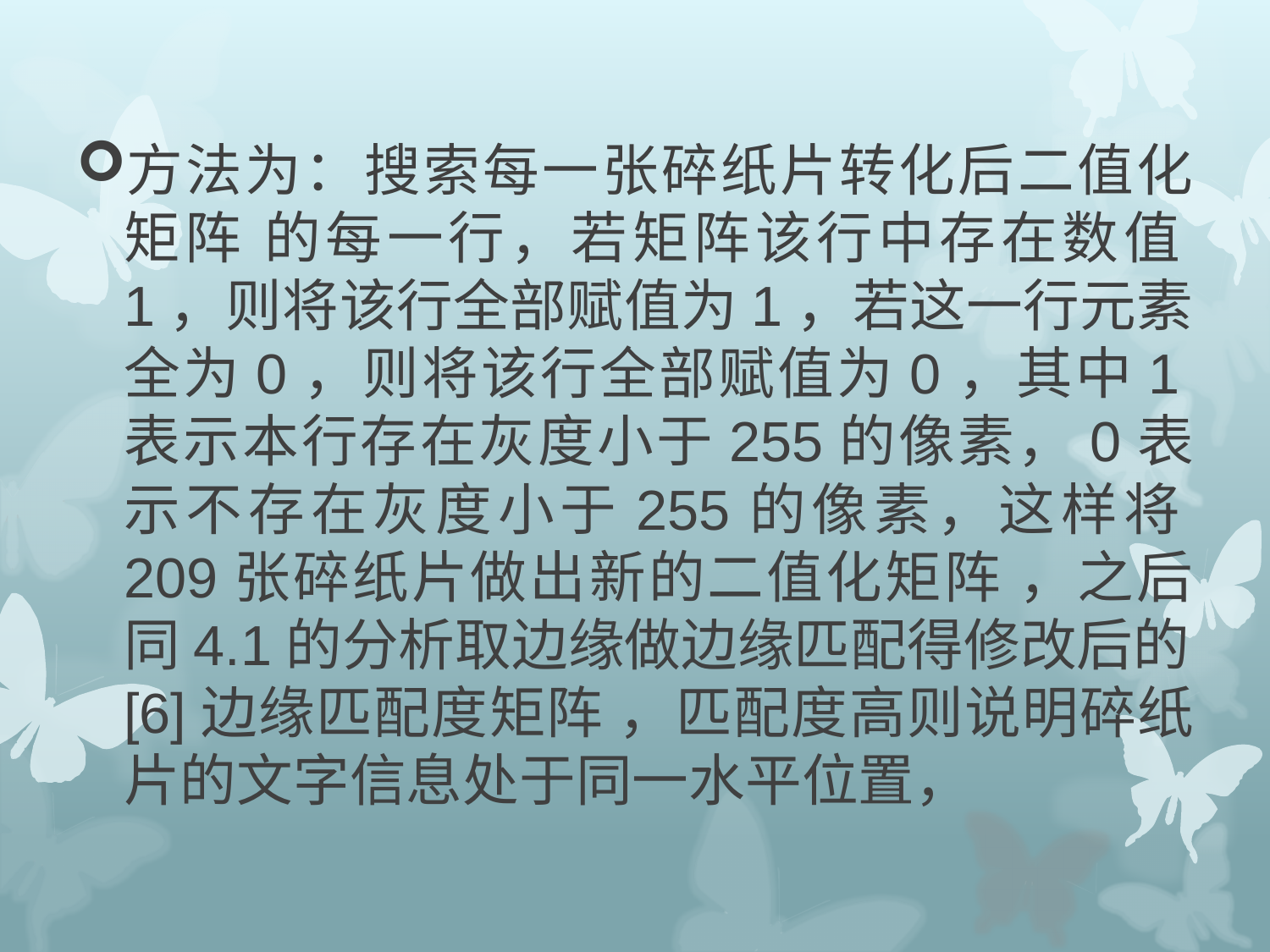

#
方法为：搜索每一张碎纸片转化后二值化矩阵 的每一行，若矩阵该行中存在数值1，则将该行全部赋值为1，若这一行元素全为0，则将该行全部赋值为0，其中1表示本行存在灰度小于255的像素，0表示不存在灰度小于255的像素，这样将209张碎纸片做出新的二值化矩阵 ，之后同4.1的分析取边缘做边缘匹配得修改后的[6]边缘匹配度矩阵 ，匹配度高则说明碎纸片的文字信息处于同一水平位置，